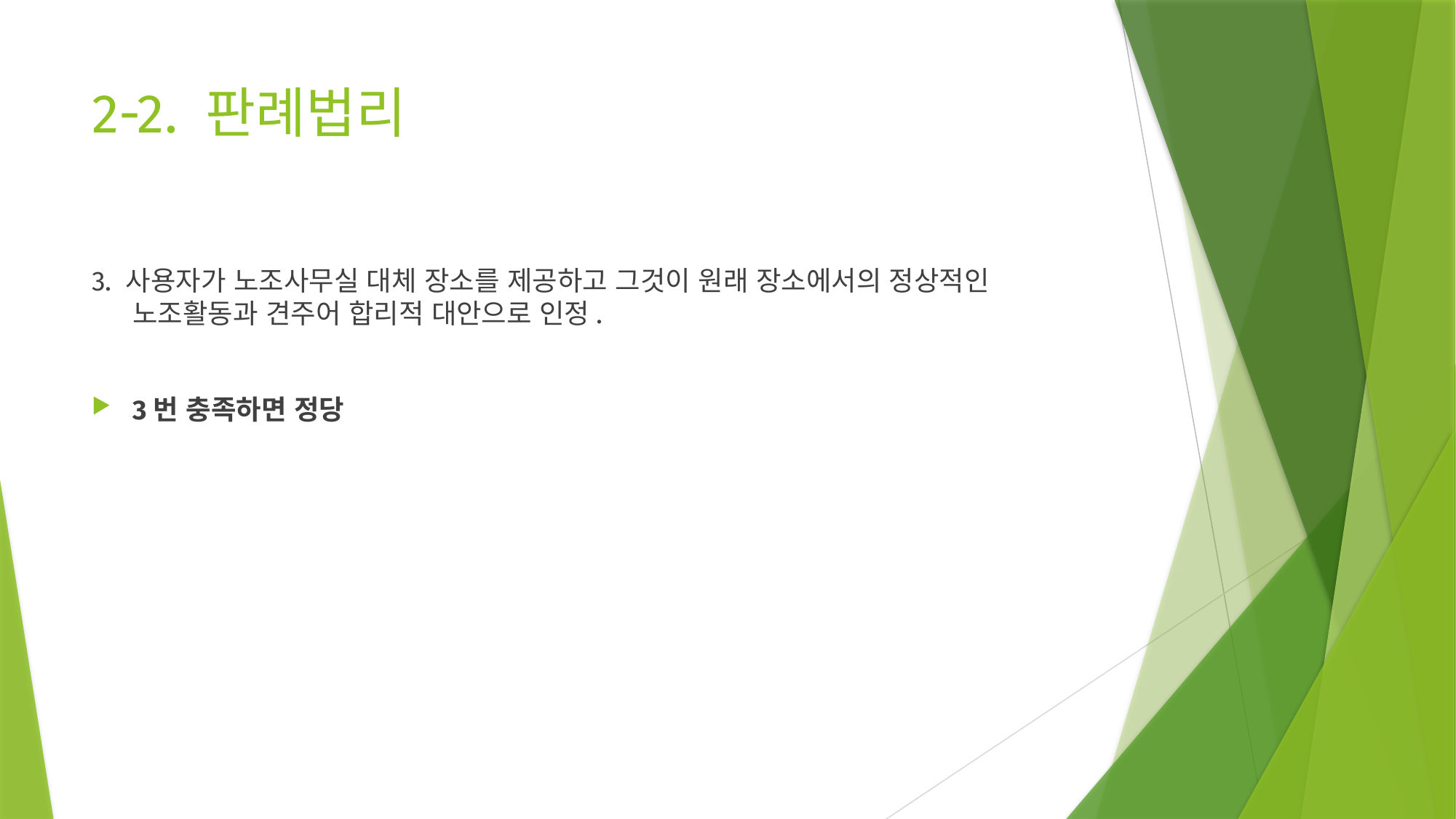

# 2-2. 판례법리
3. 사용자가 노조사무실 대체 장소를 제공하고 그것이 원래 장소에서의 정상적인 노조활동과 견주어 합리적 대안으로 인정.

3번 충족하면 정당